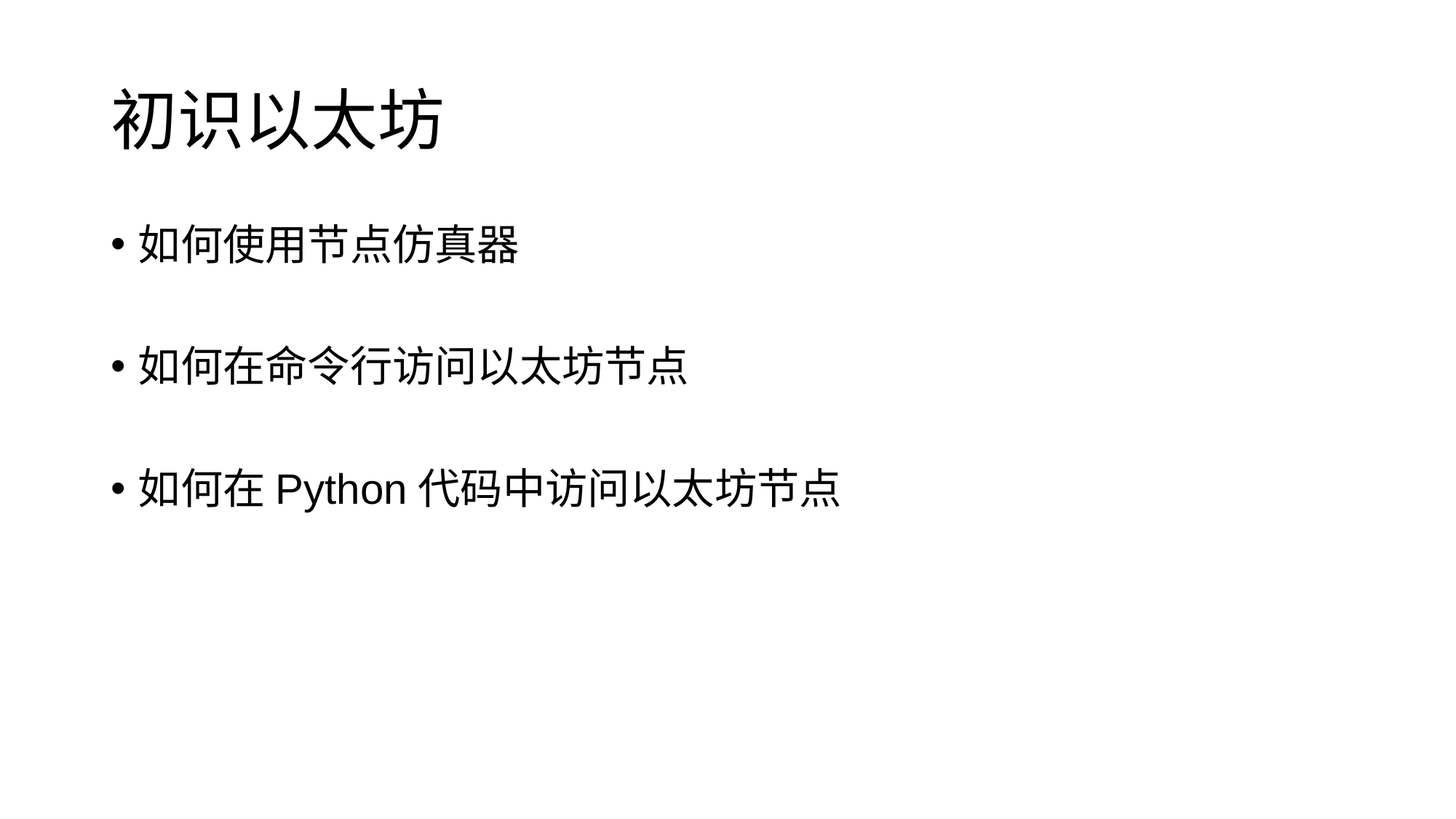

# 初识以太坊
如何使用节点仿真器

如何在命令行访问以太坊节点

如何在Python代码中访问以太坊节点